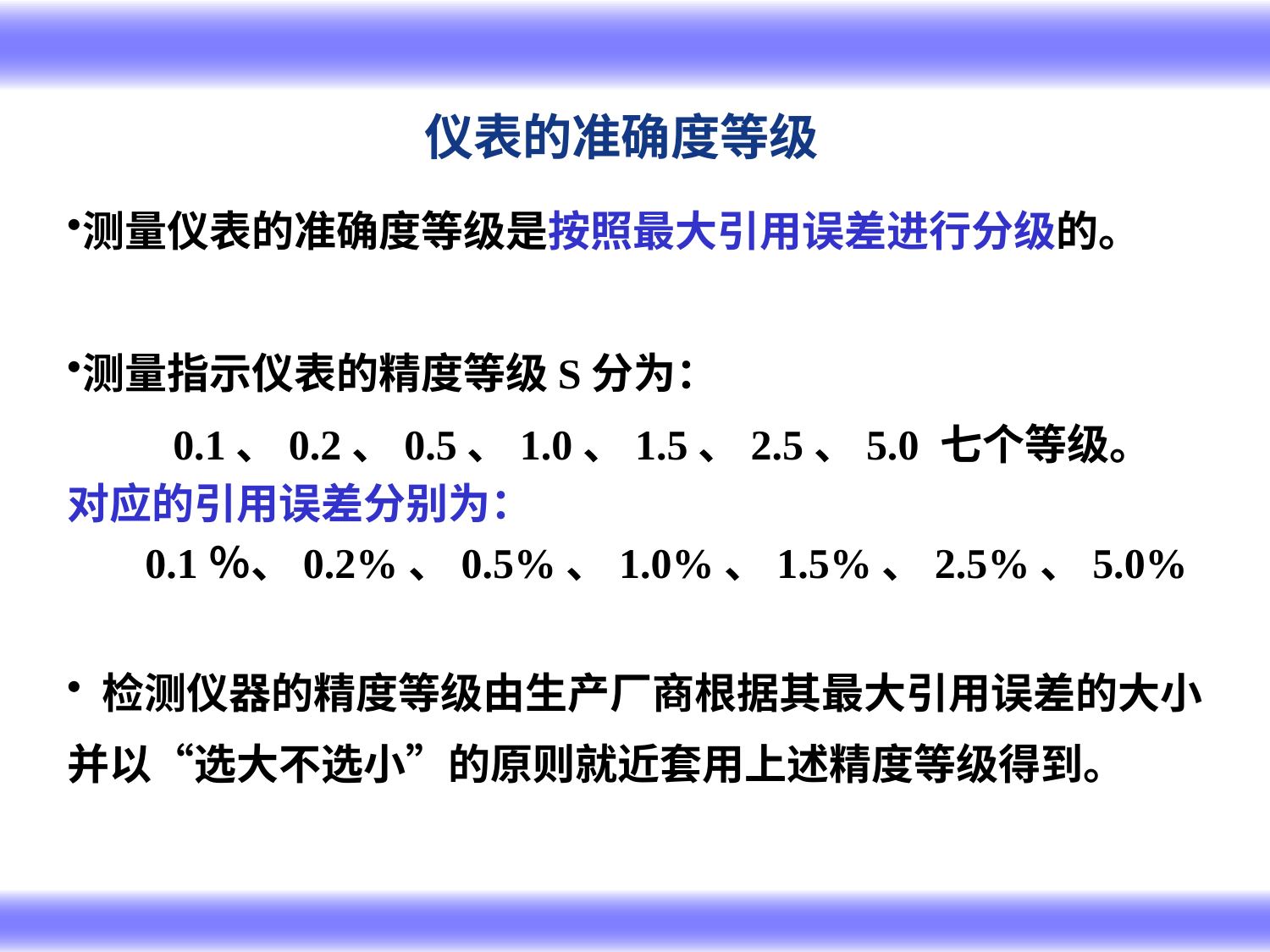

仪表的准确度等级
测量仪表的准确度等级是按照最大引用误差进行分级的。

测量指示仪表的精度等级S分为：
          0.1、0.2、0.5、1.0、1.5、2.5、5.0 七个等级。
对应的引用误差分别为：
         0.1％、0.2%、0.5%、1.0%、1.5%、2.5%、5.0%

 检测仪器的精度等级由生产厂商根据其最大引用误差的大小并以“选大不选小”的原则就近套用上述精度等级得到。
30